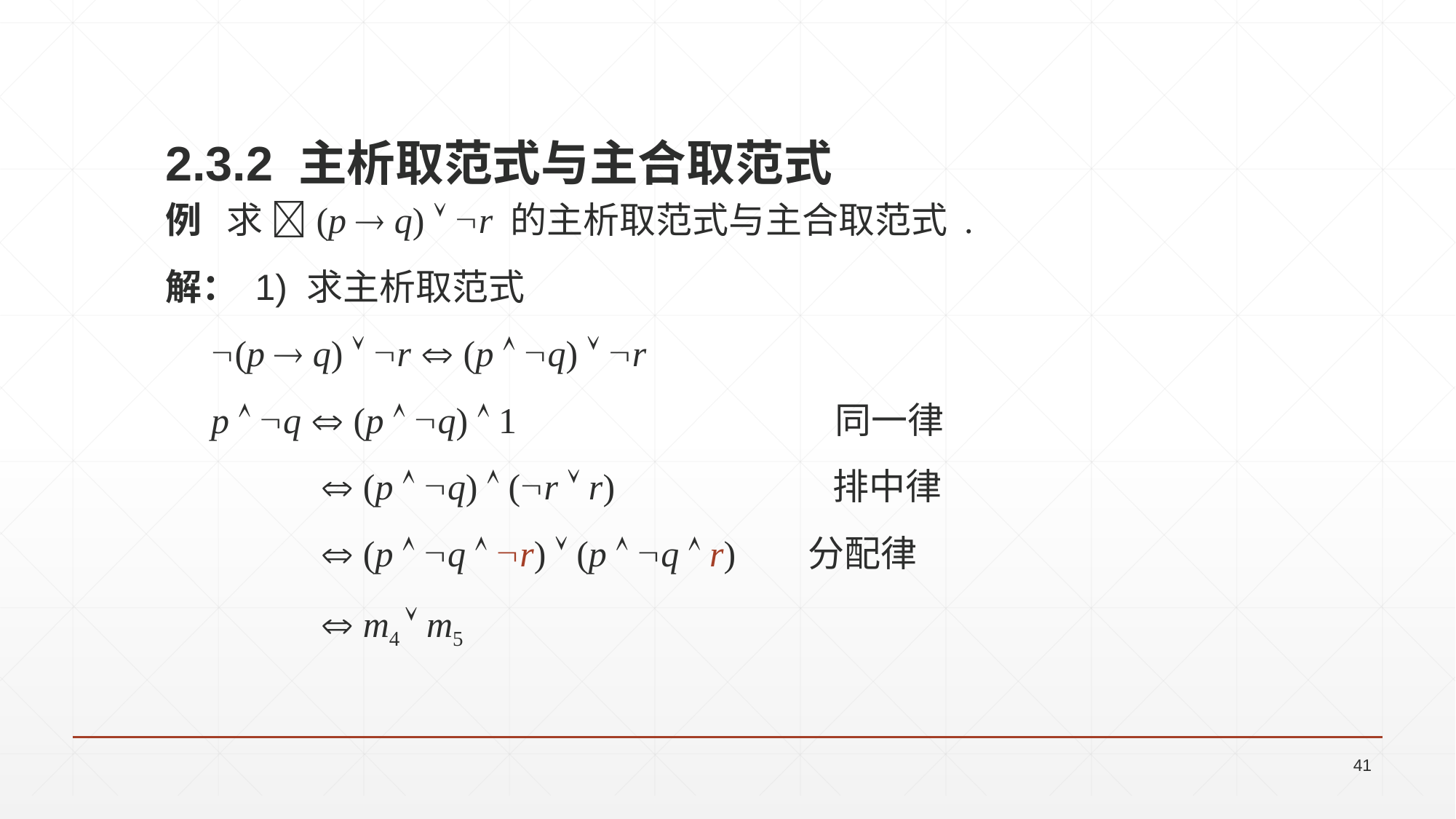

2.3.2 主析取范式与主合取范式
例   求 ¬(p → q) ∨ ¬r 的主析取范式与主合取范式 .
解： 1) 求主析取范式
     ¬(p → q) ∨ ¬r ⇔ (p ∧ ¬q) ∨ ¬r
     p ∧ ¬q ⇔ (p ∧ ¬q) ∧ 1                                  同一律
                 ⇔ (p ∧ ¬q) ∧ (¬r ∨ r)                       排中律
                 ⇔ (p ∧ ¬q ∧ ¬r) ∨ (p ∧ ¬q ∧ r)       分配律
                 ⇔ m4 ∨ m5

41